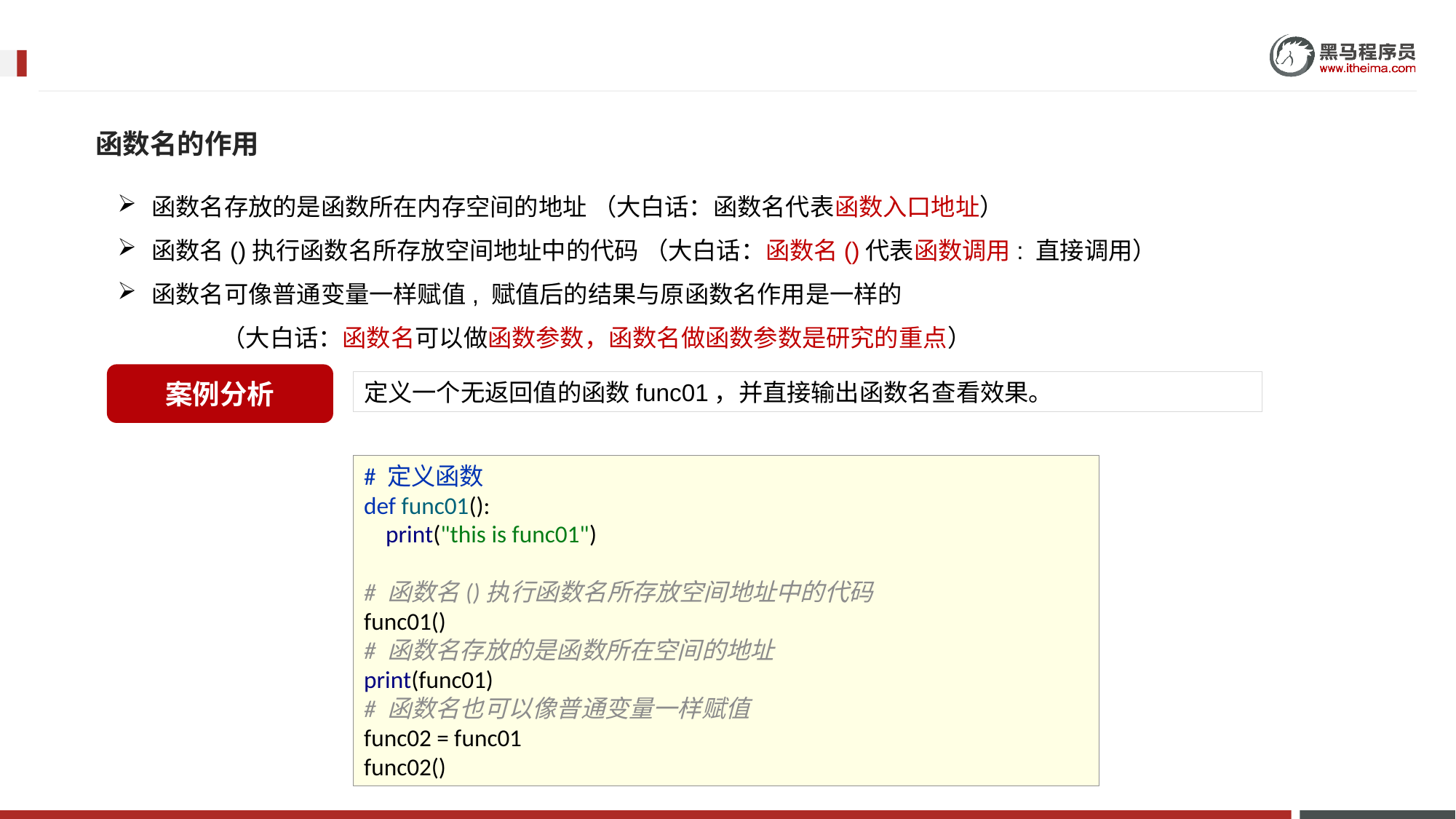

函数名的作用
函数名存放的是函数所在内存空间的地址 （大白话：函数名代表函数入口地址）
函数名()执行函数名所存放空间地址中的代码 （大白话：函数名()代表函数调用: 直接调用）
函数名可像普通变量一样赋值, 赋值后的结果与原函数名作用是一样的
                  （大白话：函数名可以做函数参数，函数名做函数参数是研究的重点）
案例分析
定义一个无返回值的函数func01，并直接输出函数名查看效果。
# 定义函数
def func01():
    print("this is func01")
# 函数名()执行函数名所存放空间地址中的代码 func01() # 函数名存放的是函数所在空间的地址 print(func01) # 函数名也可以像普通变量一样赋值 func02 = func01 func02()